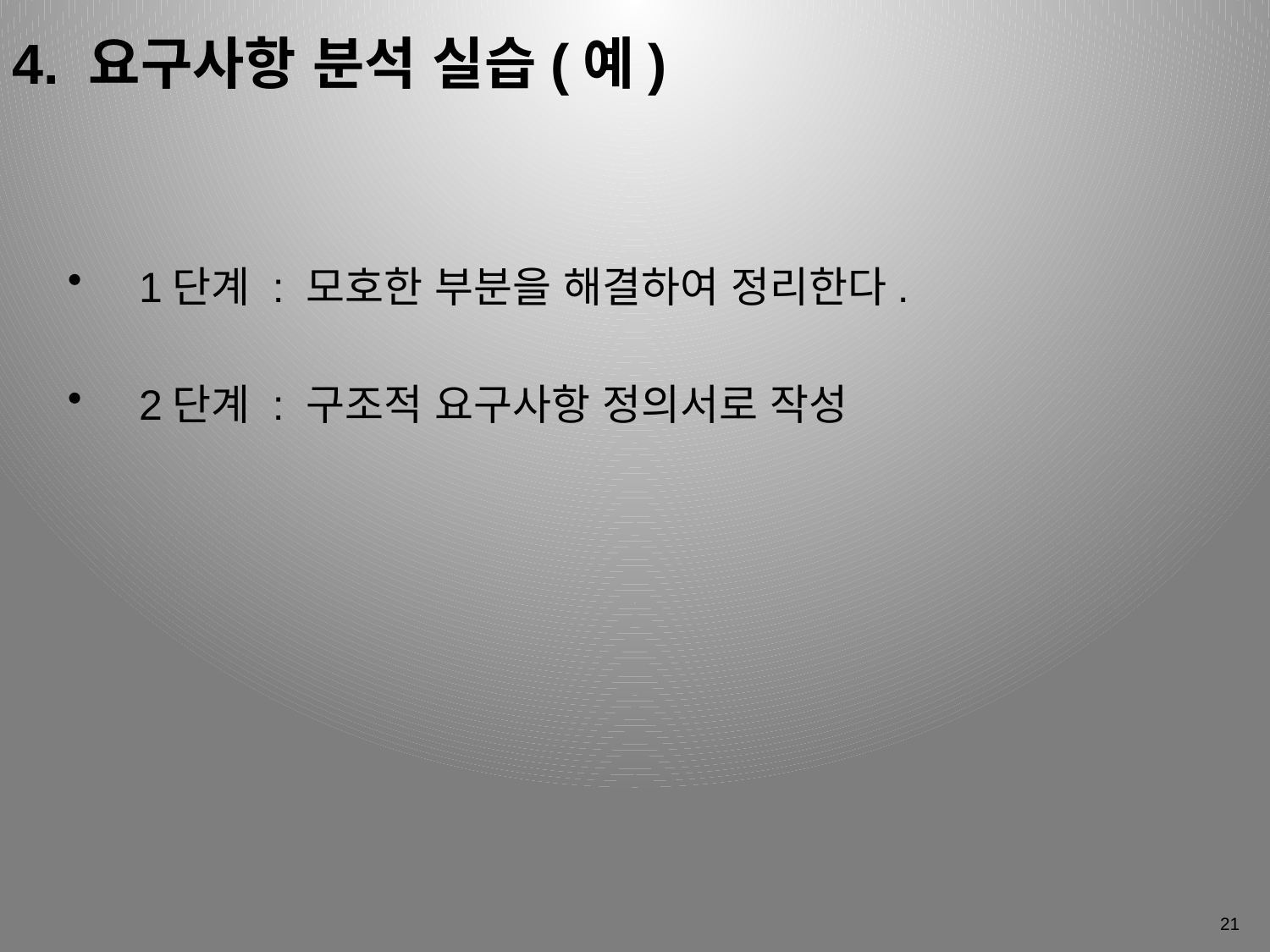

4. 요구사항 분석 실습(예)
1단계 : 모호한 부분을 해결하여 정리한다.

2단계 : 구조적 요구사항 정의서로 작성

21